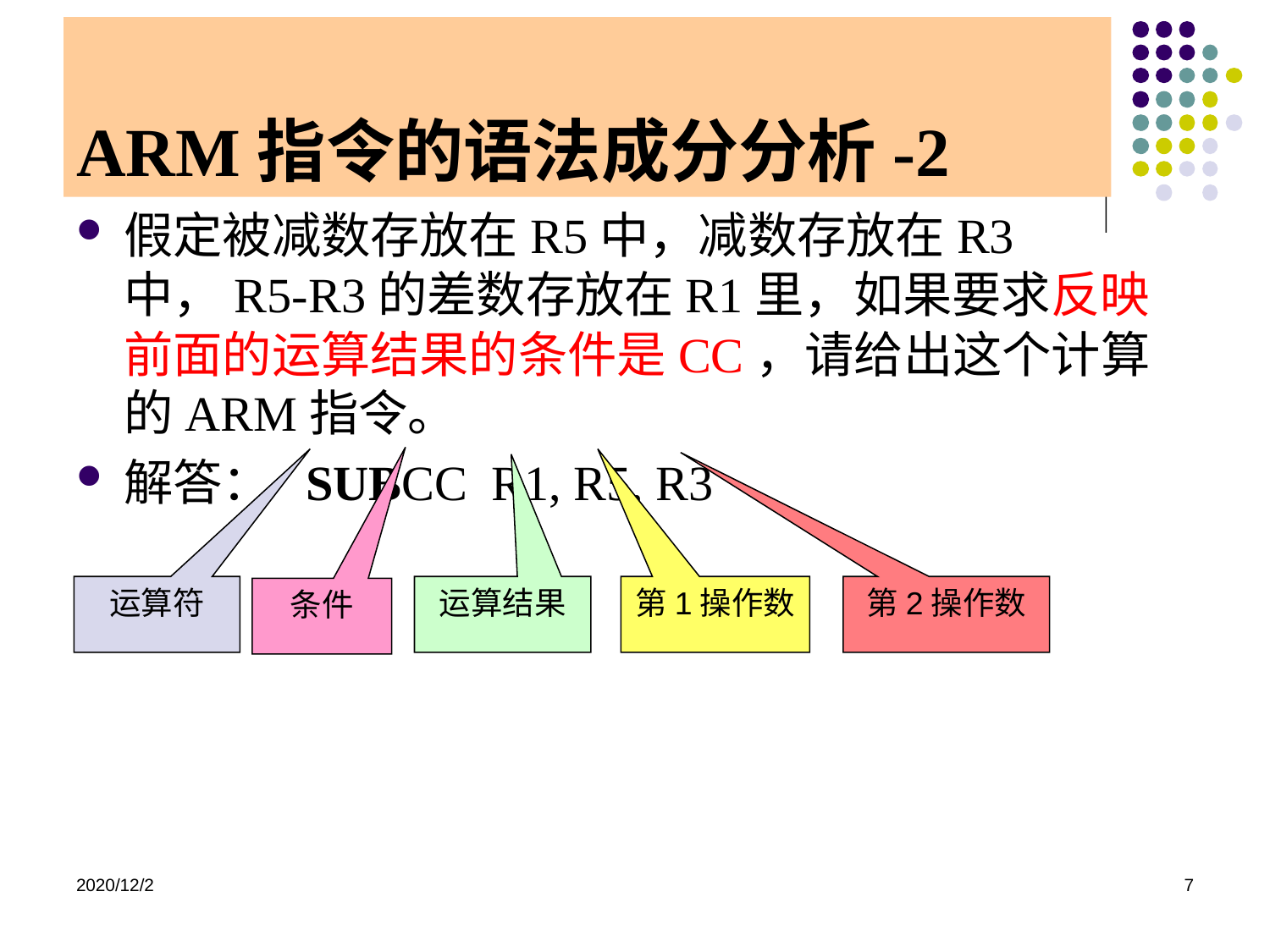

# ARM指令的语法成分分析-2
假定被减数存放在R5中，减数存放在R3中，R5-R3的差数存放在R1里，如果要求反映前面的运算结果的条件是CC，请给出这个计算的ARM指令。
解答：  SUBCC  R1, R5, R3
运算符
运算结果
第1操作数
第2操作数
条件
2020/12/2
7